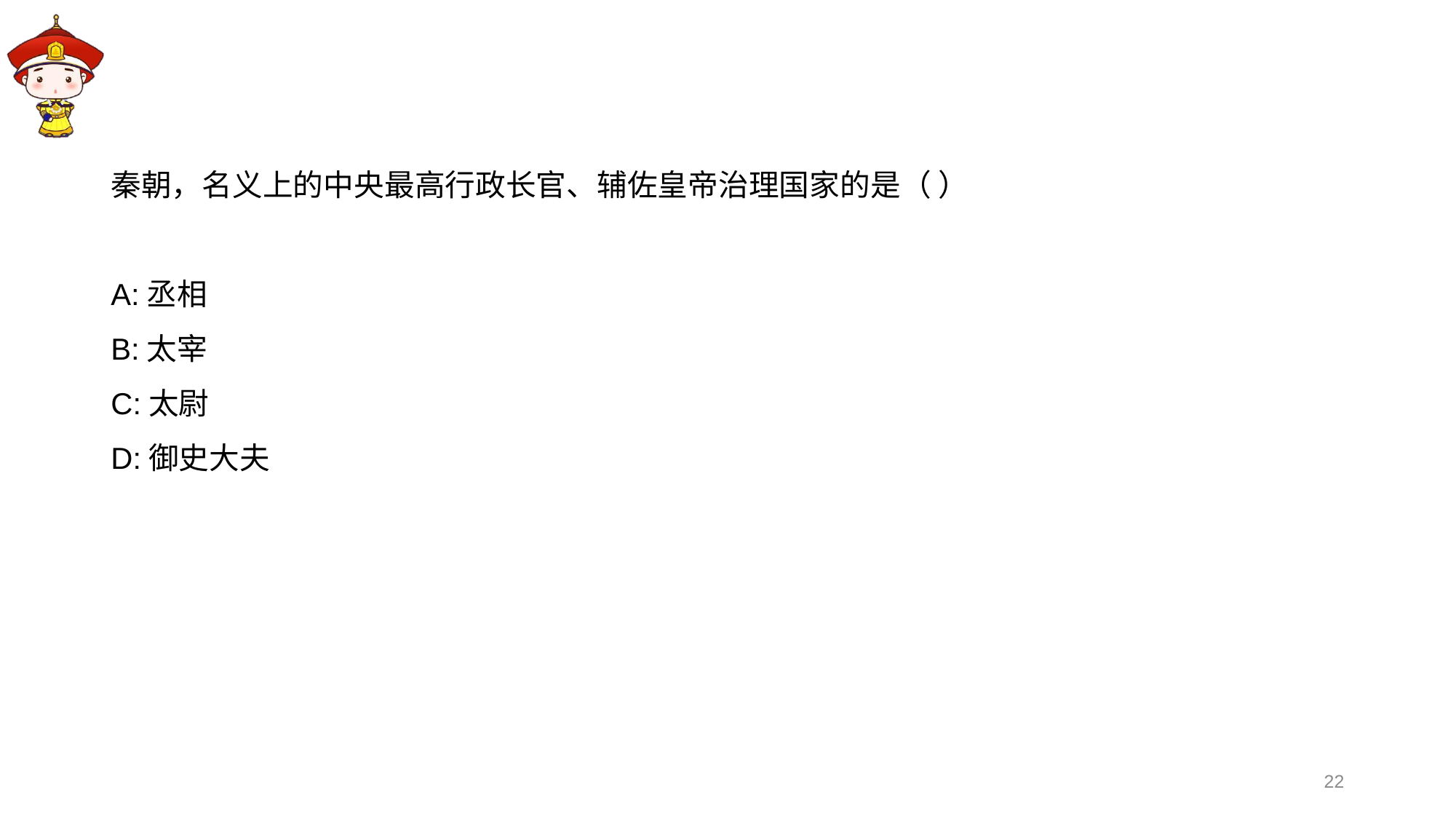

#
秦朝，名义上的中央最高行政长官、辅佐皇帝治理国家的是（ ）

A:丞相
B:太宰
C:太尉
D:御史大夫

22